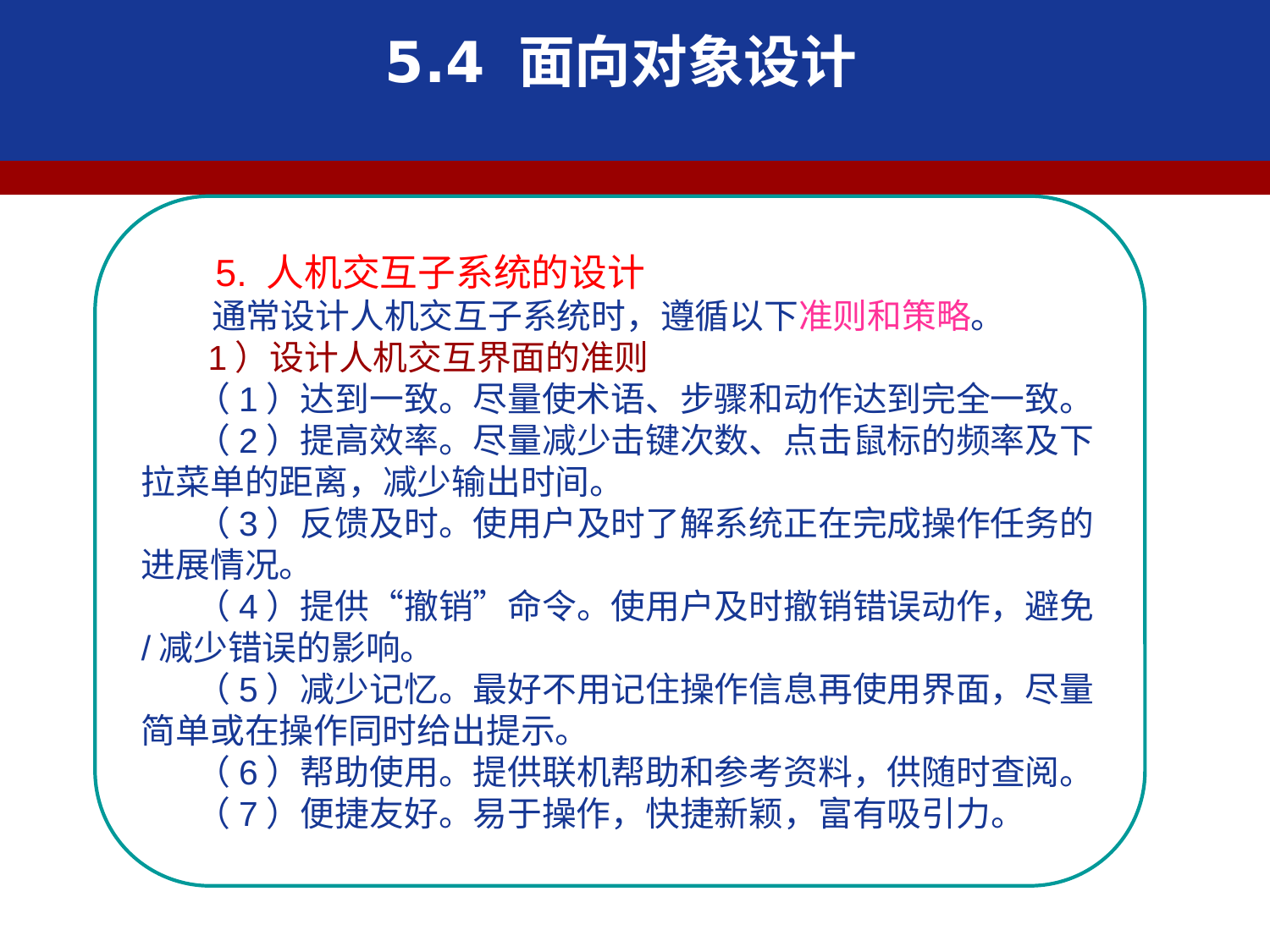

5.4 面向对象设计

       5. 人机交互子系统的设计
        通常设计人机交互子系统时，遵循以下准则和策略。
       1）设计人机交互界面的准则
      （1）达到一致。尽量使术语、步骤和动作达到完全一致。
      （2）提高效率。尽量减少击键次数、点击鼠标的频率及下拉菜单的距离，减少输出时间。
      （3）反馈及时。使用户及时了解系统正在完成操作任务的进展情况。
      （4）提供“撤销”命令。使用户及时撤销错误动作，避免/减少错误的影响。
      （5）减少记忆。最好不用记住操作信息再使用界面，尽量简单或在操作同时给出提示。
      （6）帮助使用。提供联机帮助和参考资料，供随时查阅。
      （7）便捷友好。易于操作，快捷新颖，富有吸引力。